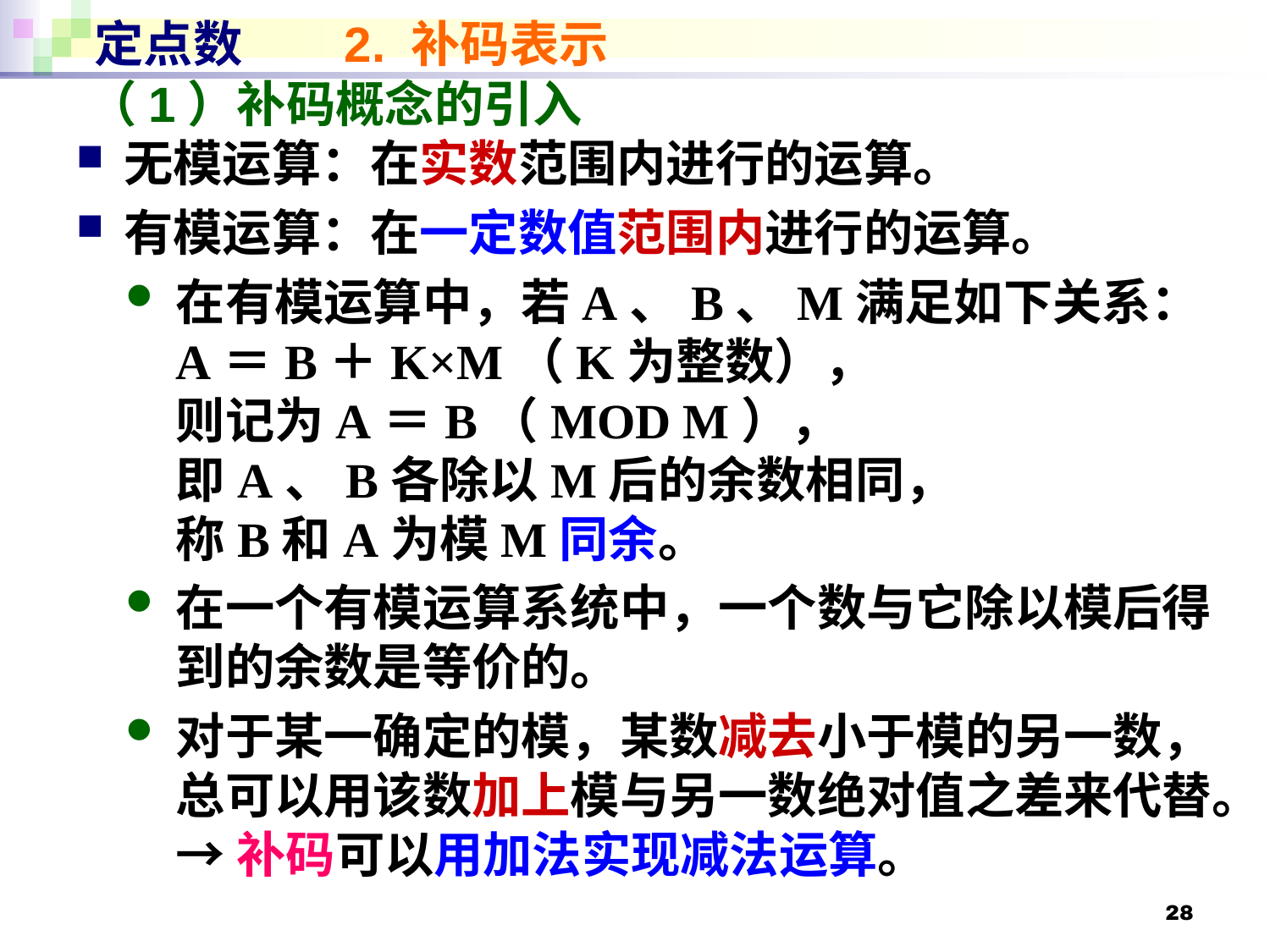

# 定点数        2. 补码表示
（1）补码概念的引入
无模运算：在实数范围内进行的运算。
有模运算：在一定数值范围内进行的运算。
在有模运算中，若A、B、M满足如下关系：
A＝B＋K×M（K为整数），
则记为A＝B（MOD M），
即A、B各除以M后的余数相同，
称B和A为模M同余。
在一个有模运算系统中，一个数与它除以模后得到的余数是等价的。
对于某一确定的模，某数减去小于模的另一数，总可以用该数加上模与另一数绝对值之差来代替。→ 补码可以用加法实现减法运算。
28